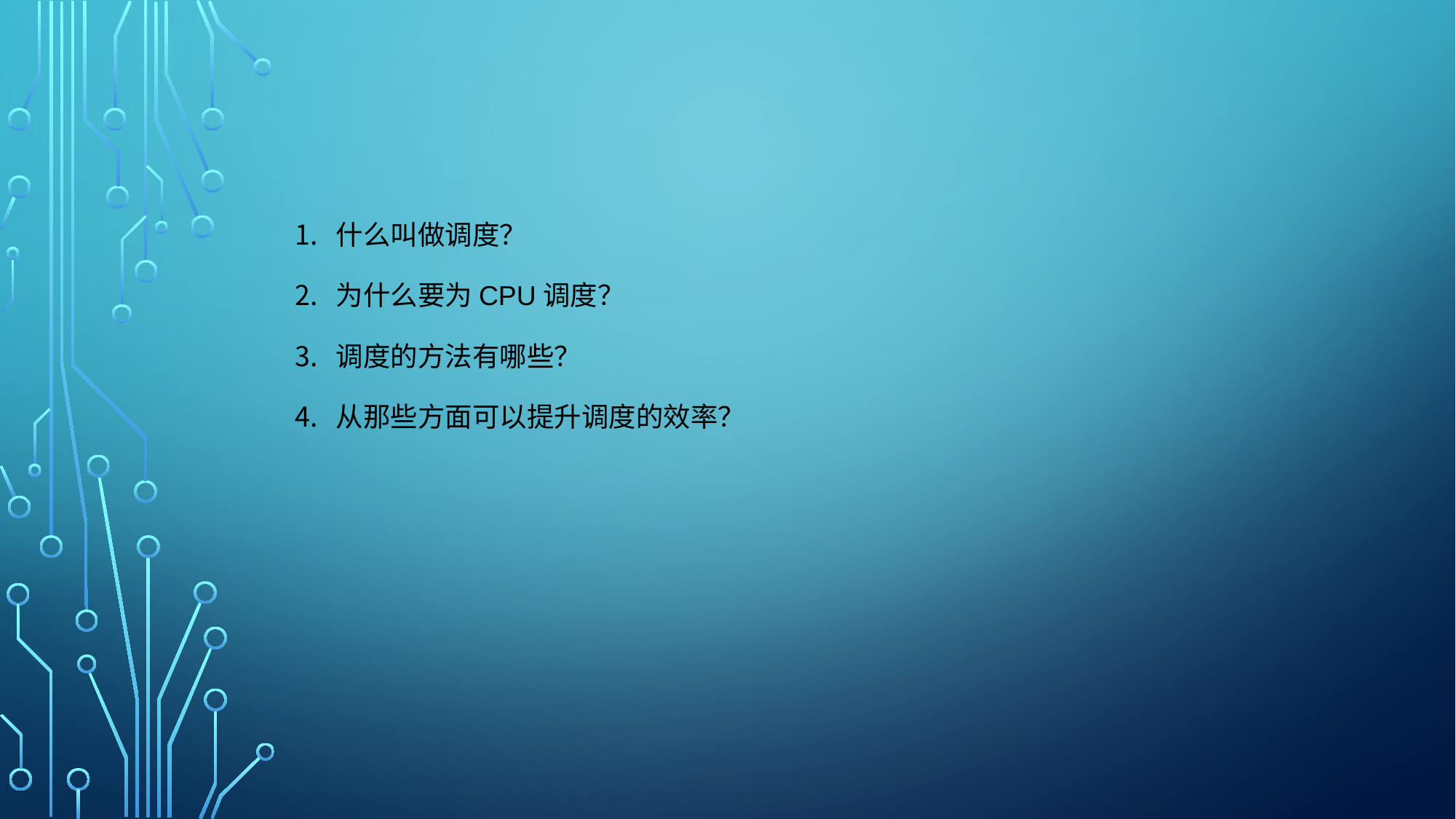

什么叫做调度？
为什么要为CPU调度？
调度的方法有哪些？
从那些方面可以提升调度的效率？